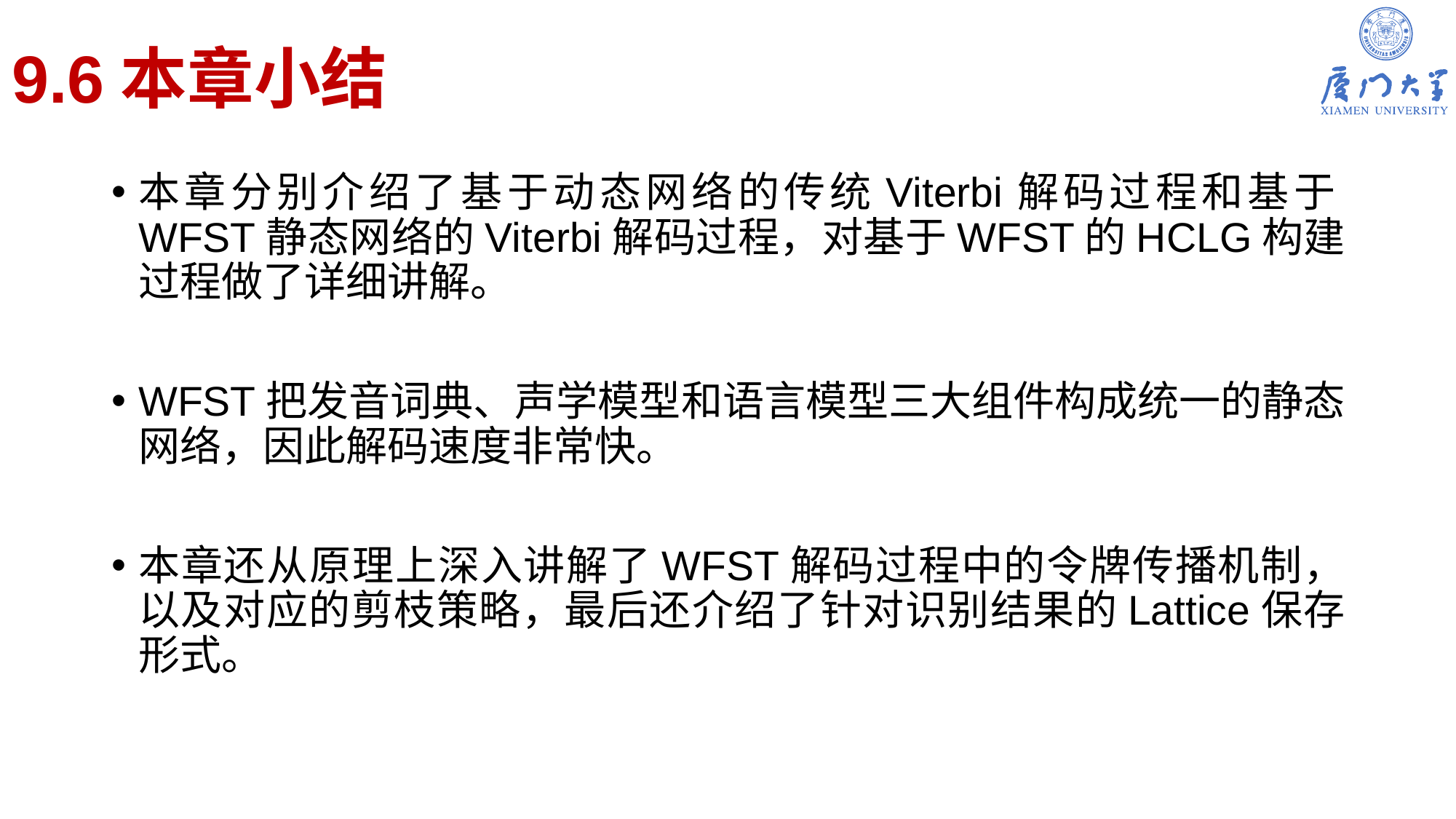

# 9.6本章小结
本章分别介绍了基于动态网络的传统Viterbi解码过程和基于WFST静态网络的Viterbi解码过程，对基于WFST的HCLG构建过程做了详细讲解。

WFST把发音词典、声学模型和语言模型三大组件构成统一的静态网络，因此解码速度非常快。

本章还从原理上深入讲解了WFST解码过程中的令牌传播机制，以及对应的剪枝策略，最后还介绍了针对识别结果的Lattice保存形式。